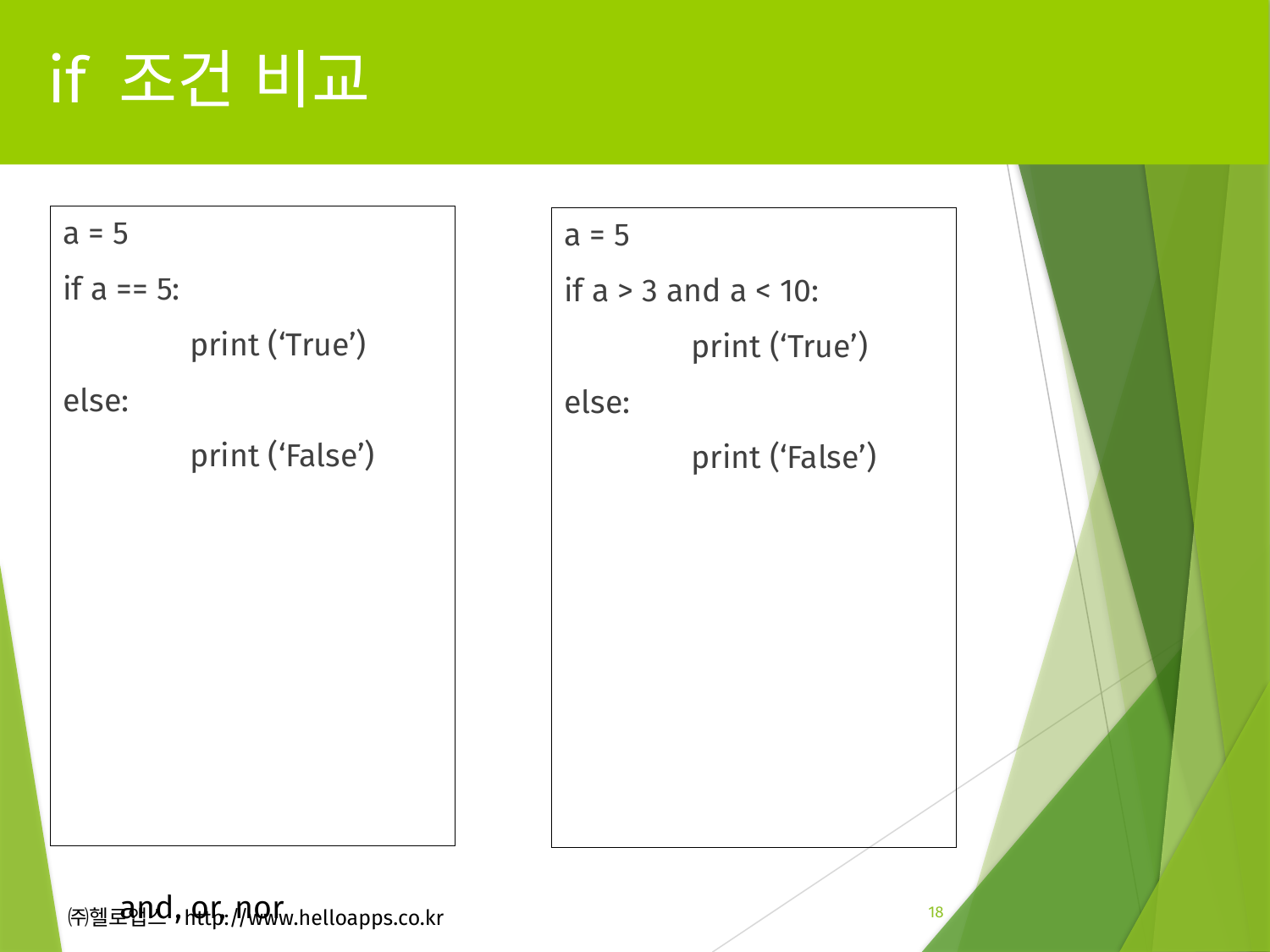

# if 조건 비교
a = 5
if a == 5:
	print (‘True’)
else:
	print (‘False’)
a = 5
if a > 3 and a < 10:
	print (‘True’)
else:
	print (‘False’)
and, or, nor
18